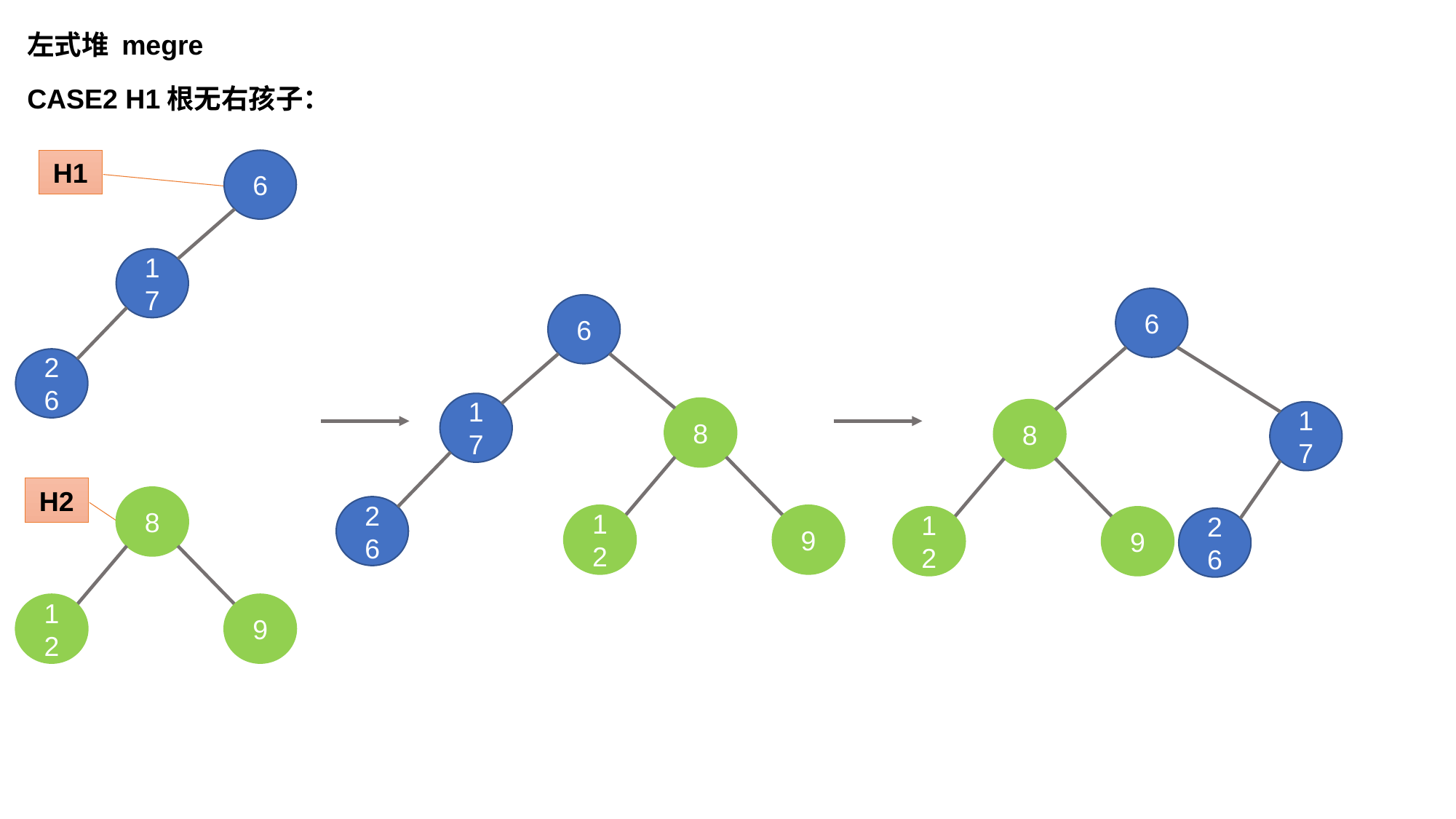

左式堆 megre
CASE2 H1根无右孩子：
H1
6
17
6
6
26
17
8
8
17
H2
8
26
9
12
9
12
26
9
12